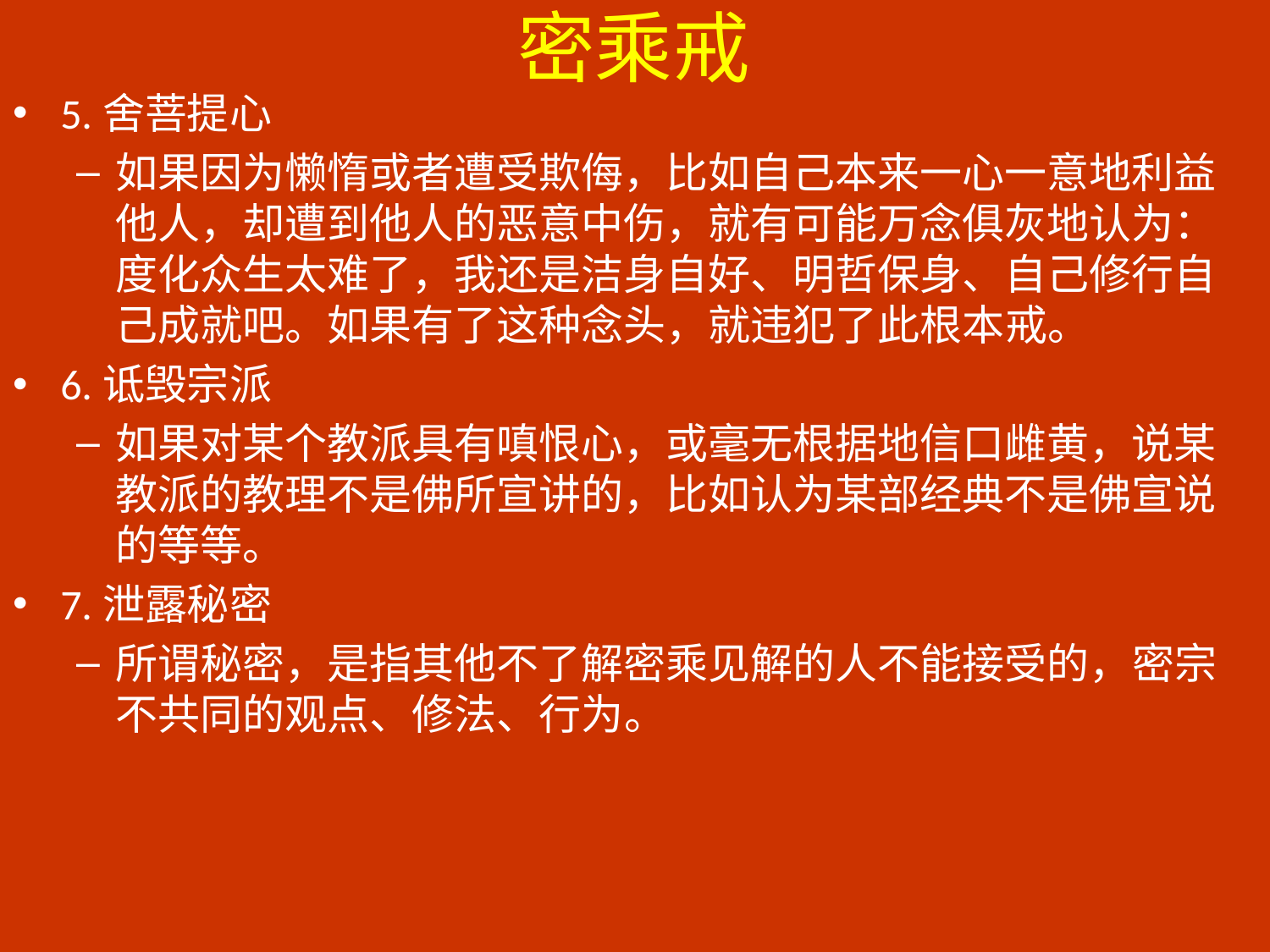

# 密乘戒
5.舍菩提心
如果因为懒惰或者遭受欺侮，比如自己本来一心一意地利益他人，却遭到他人的恶意中伤，就有可能万念俱灰地认为：度化众生太难了，我还是洁身自好、明哲保身、自己修行自己成就吧。如果有了这种念头，就违犯了此根本戒。
6.诋毁宗派
如果对某个教派具有嗔恨心，或毫无根据地信口雌黄，说某教派的教理不是佛所宣讲的，比如认为某部经典不是佛宣说的等等。
7.泄露秘密
所谓秘密，是指其他不了解密乘见解的人不能接受的，密宗不共同的观点、修法、行为。